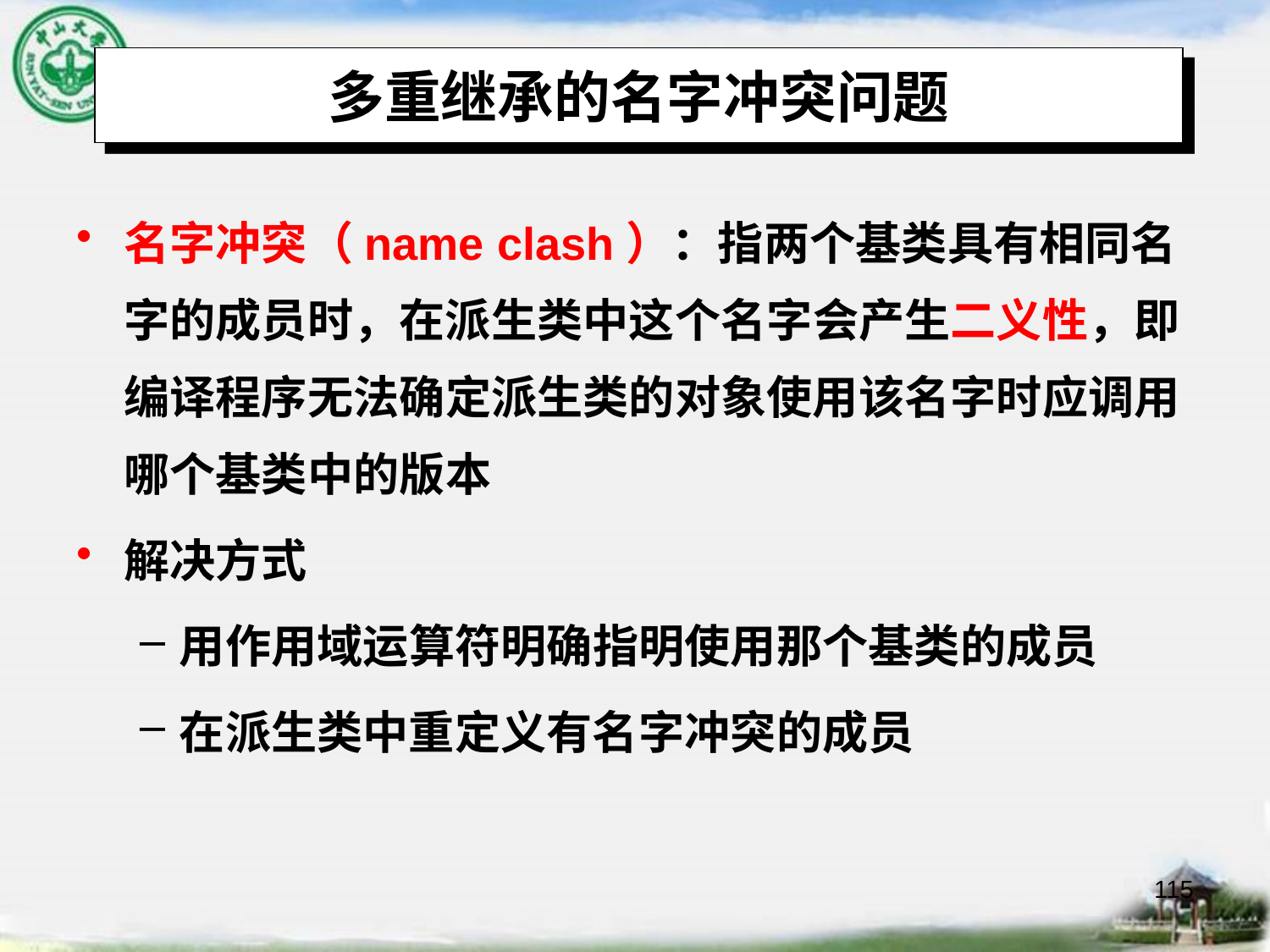

# 多重继承的名字冲突问题
名字冲突（name clash）：指两个基类具有相同名字的成员时，在派生类中这个名字会产生二义性，即编译程序无法确定派生类的对象使用该名字时应调用哪个基类中的版本
解决方式
用作用域运算符明确指明使用那个基类的成员
在派生类中重定义有名字冲突的成员
115